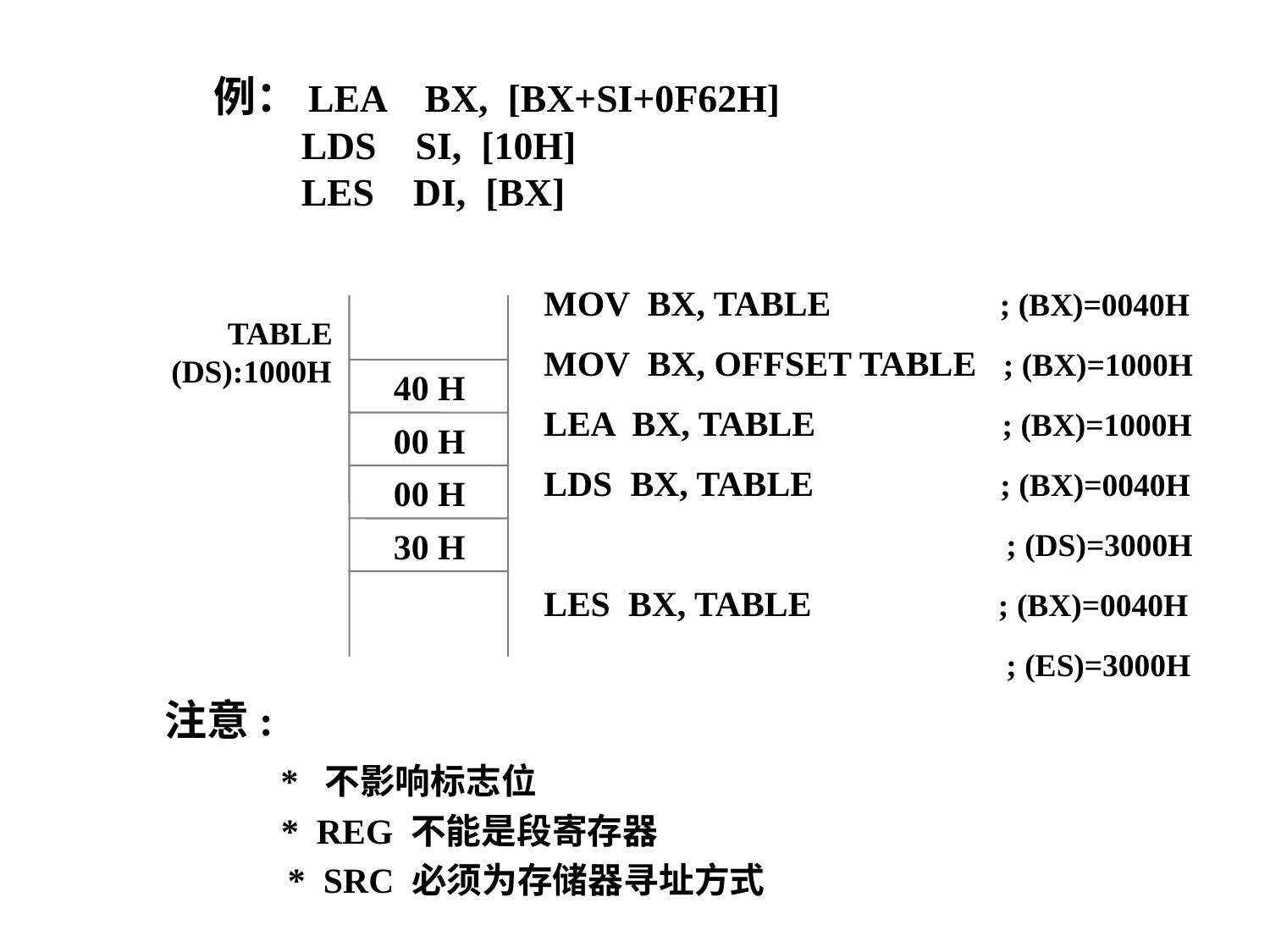

例：LEA    BX,  [BX+SI+0F62H]
         LDS    SI,  [10H]
         LES    DI,  [BX]
MOV  BX, TABLE                   ; (BX)=0040H
MOV  BX, OFFSET TABLE   ; (BX)=1000H
LEA  BX, TABLE                     ; (BX)=1000H
LDS  BX, TABLE                     ; (BX)=0040H
                                                    ; (DS)=3000H
LES  BX, TABLE                     ; (BX)=0040H
                                                    ; (ES)=3000H

       TABLE
(DS):1000H
40 H
00 H
00 H
30 H

注意:
           *  不影响标志位
      *  REG 不能是段寄存器
　  *  SRC 必须为存储器寻址方式